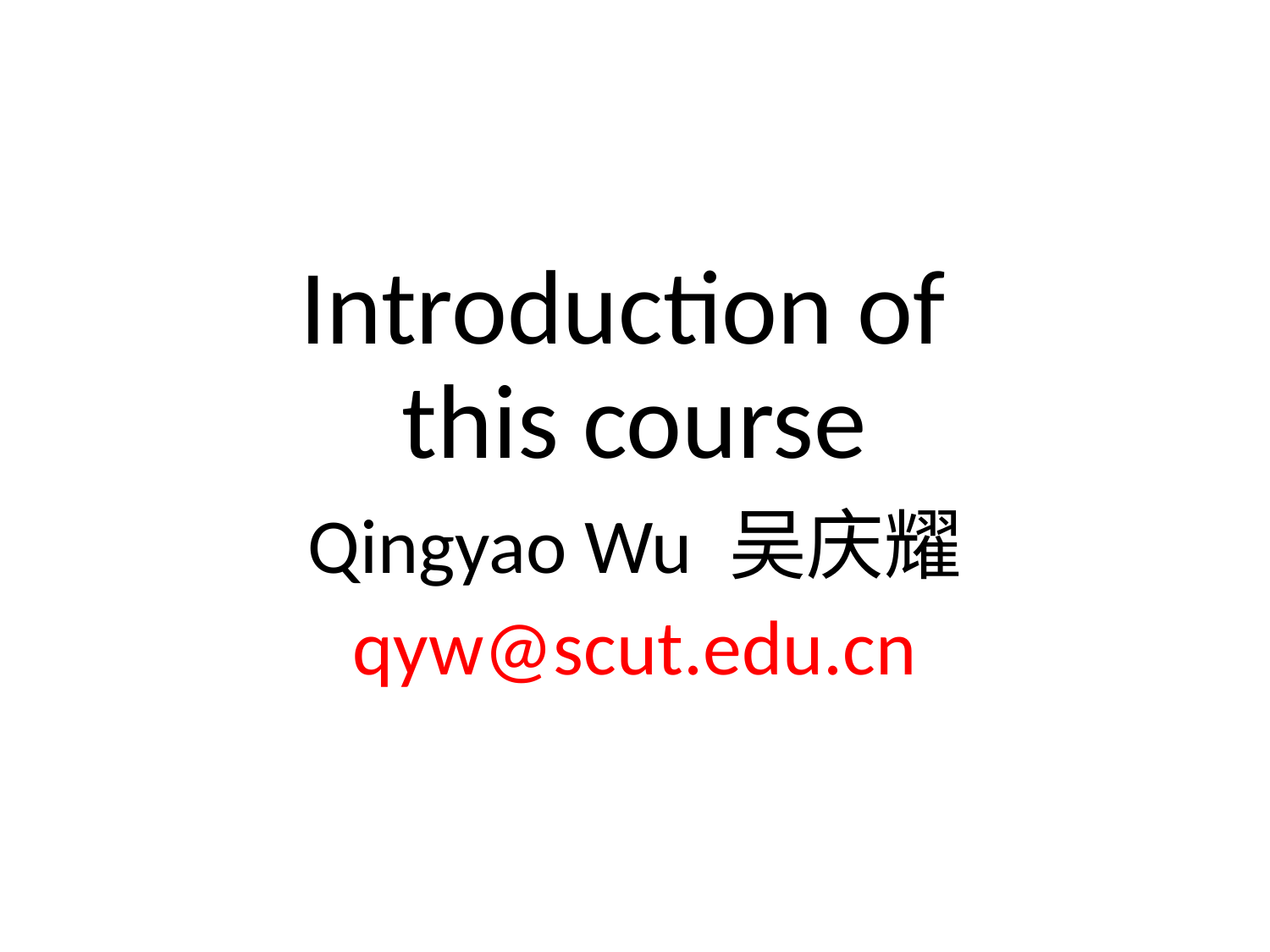

# Introduction of this course
Qingyao Wu 吴庆耀
qyw@scut.edu.cn